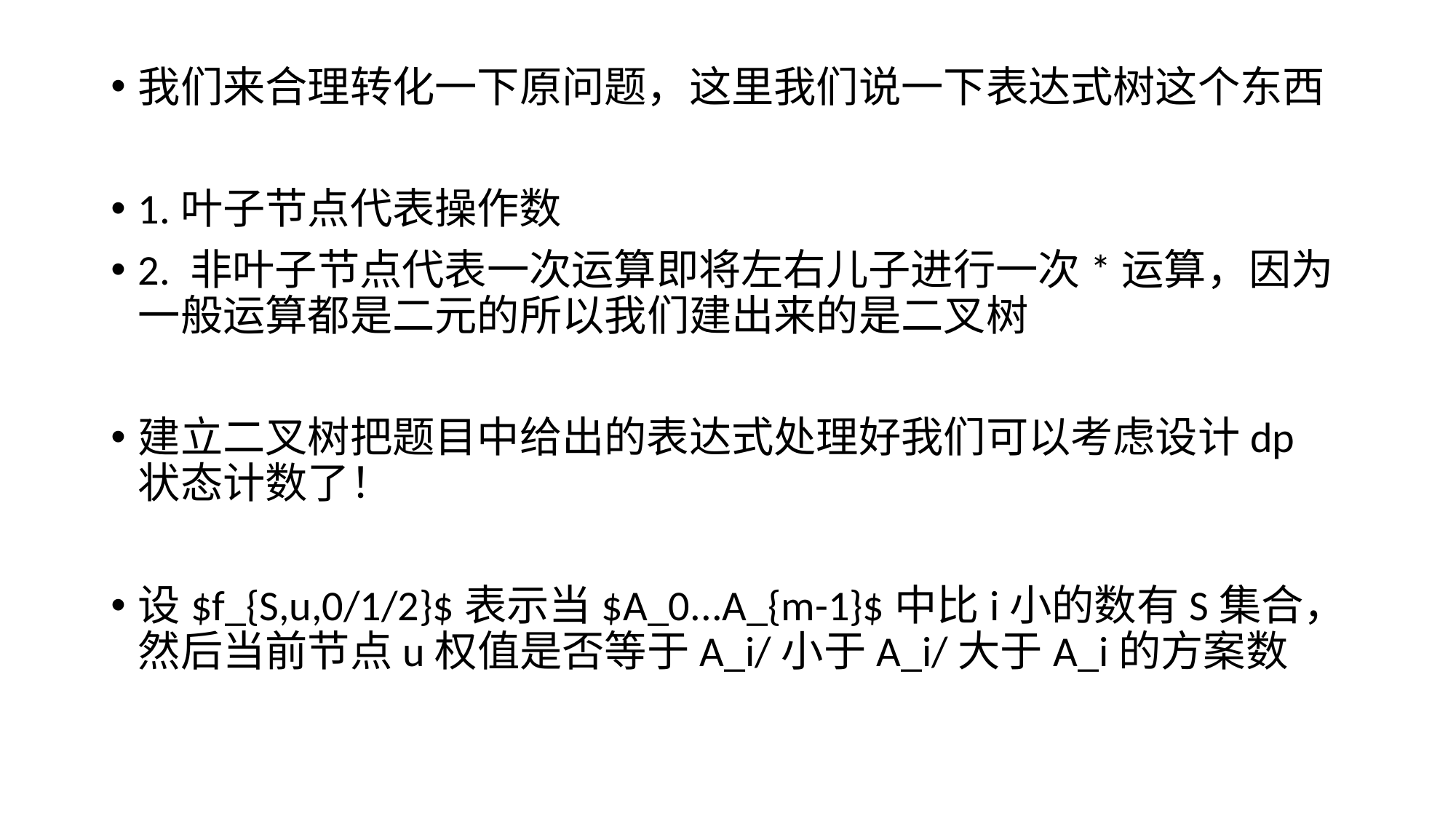

我们来合理转化一下原问题，这里我们说一下表达式树这个东西

1.叶子节点代表操作数
2. 非叶子节点代表一次运算即将左右儿子进行一次*运算，因为一般运算都是二元的所以我们建出来的是二叉树

建立二叉树把题目中给出的表达式处理好我们可以考虑设计dp状态计数了！

设$f_{S,u,0/1/2}$表示当$A_0...A_{m-1}$中比i小的数有S集合，然后当前节点u权值是否等于A_i/小于A_i/大于A_i的方案数